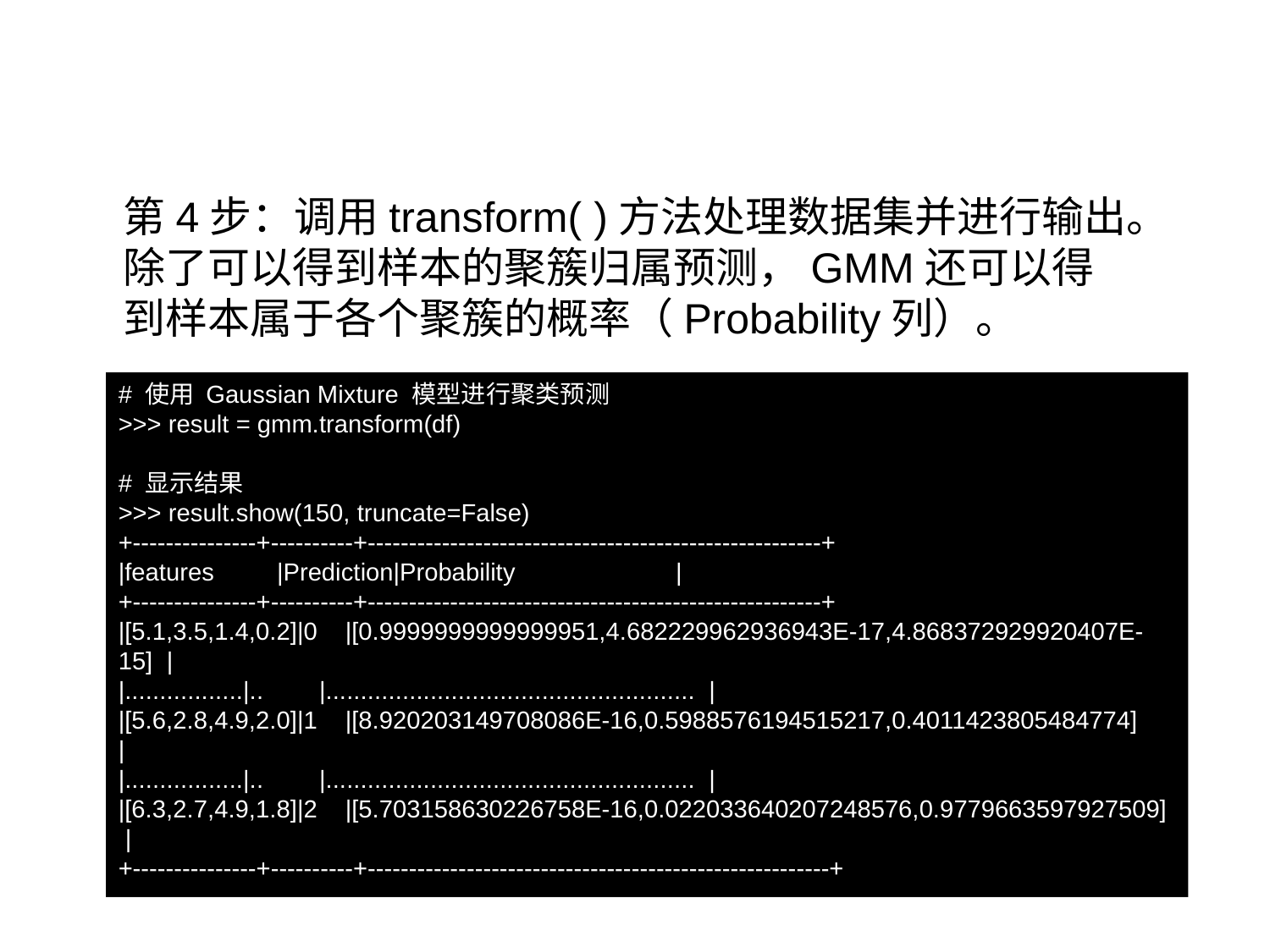

9.8.2 GMM 聚类算法
第4步：调用transform( )方法处理数据集并进行输出。除了可以得到样本的聚簇归属预测，GMM还可以得到样本属于各个聚簇的概率（Probability列）。
# 使用 Gaussian Mixture 模型进行聚类预测
>>> result = gmm.transform(df)

# 显示结果
>>> result.show(150, truncate=False)
+---------------+----------+-------------------------------------------------------+
|features         |Prediction|Probability                       |
+---------------+----------+-------------------------------------------------------+
|[5.1,3.5,1.4,0.2]|0    |[0.9999999999999951,4.682229962936943E-17,4.868372929920407E-15]  |
|.................|..        |.....................................................  |
|[5.6,2.8,4.9,2.0]|1    |[8.920203149708086E-16,0.5988576194515217,0.4011423805484774]     |
|.................|..        |.....................................................  |
|[6.3,2.7,4.9,1.8]|2    |[5.703158630226758E-16,0.022033640207248576,0.9779663597927509]   |
+---------------+----------+--------------------------------------------------------+